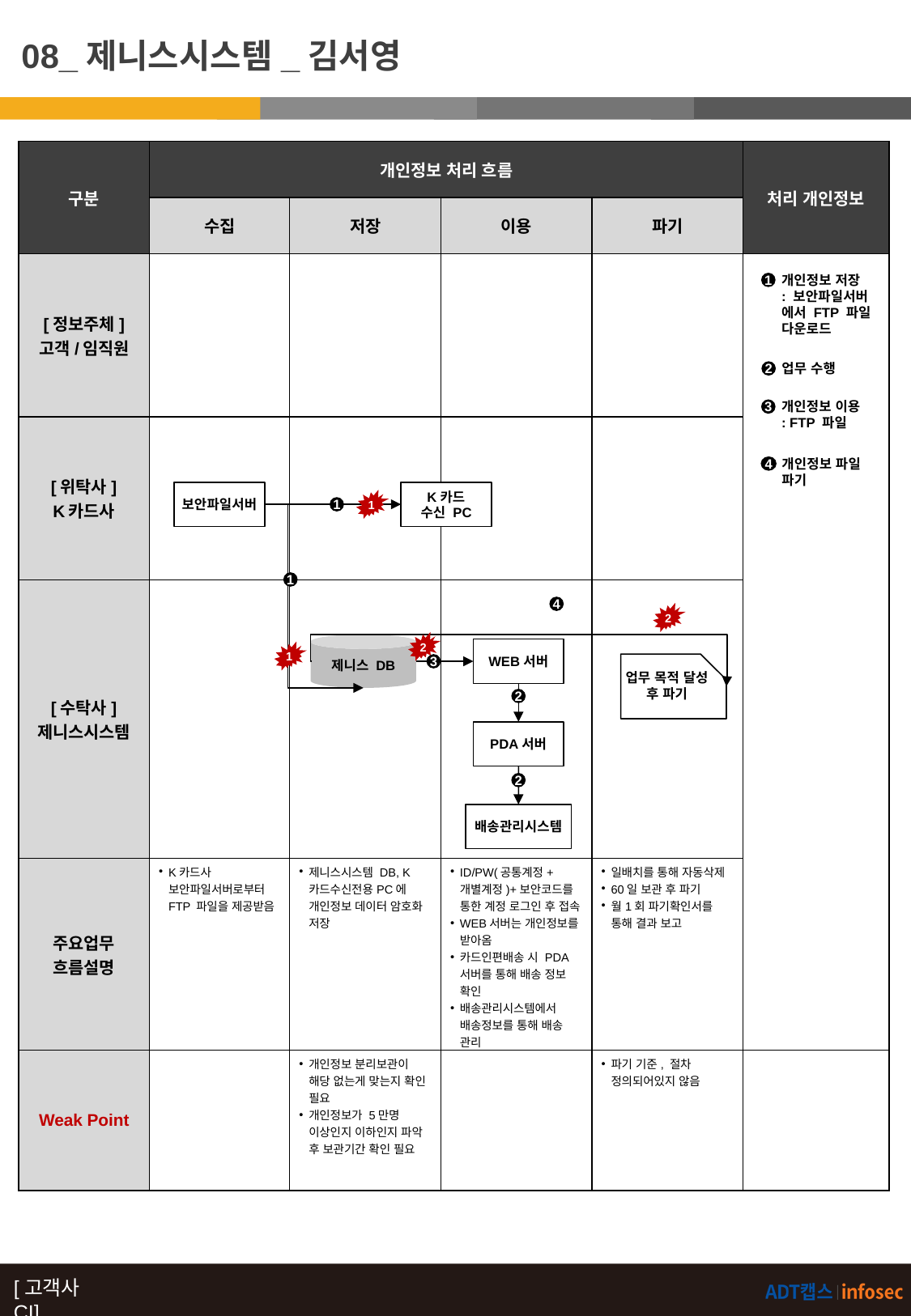

08_제니스시스템_김서영
| 구분 | 개인정보 처리 흐름 |  |  |  | 처리 개인정보 |
| --- | --- | --- | --- | --- | --- |
|  | 수집 | 저장 | 이용 | 파기 |  |
| [정보주체] 고객/임직원 |  |  |  |  |  |
| [위탁사] K카드사 |  |  |  |  |  |
| [수탁사] 제니스시스템 |  | 1 |  |  |  |
| 주요업무 흐름설명 | K카드사 보안파일서버로부터 FTP 파일을 제공받음 | 제니스시스템 DB, K카드수신전용PC에 개인정보 데이터 암호화 저장 | ID/PW(공통계정+개별계정)+보안코드를 통한 계정 로그인 후 접속 WEB서버는 개인정보를 받아옴 카드인편배송 시 PDA서버를 통해 배송 정보 확인 배송관리시스템에서 배송정보를 통해 배송 관리 | 일배치를 통해 자동삭제 60일 보관 후 파기 월1회 파기확인서를 통해 결과 보고 |  |
| Weak Point |  | 개인정보 분리보관이 해당 없는게 맞는지 확인 필요 개인정보가 5만명 이상인지 이하인지 파악 후 보관기간 확인 필요 |  | 파기 기준, 절차 정의되어있지 않음 |  |
개인정보 저장
: 보안파일서버
에서 FTP 파일 다운로드
1
업무 수행
2
개인정보 이용
: FTP 파일
3
개인정보 파일 파기
4
K카드
수신 PC
보안파일서버
1
1
1
4
2
2
제니스 DB
WEB서버
1
업무 목적 달성 후 파기
3
2
PDA서버
2
배송관리시스템